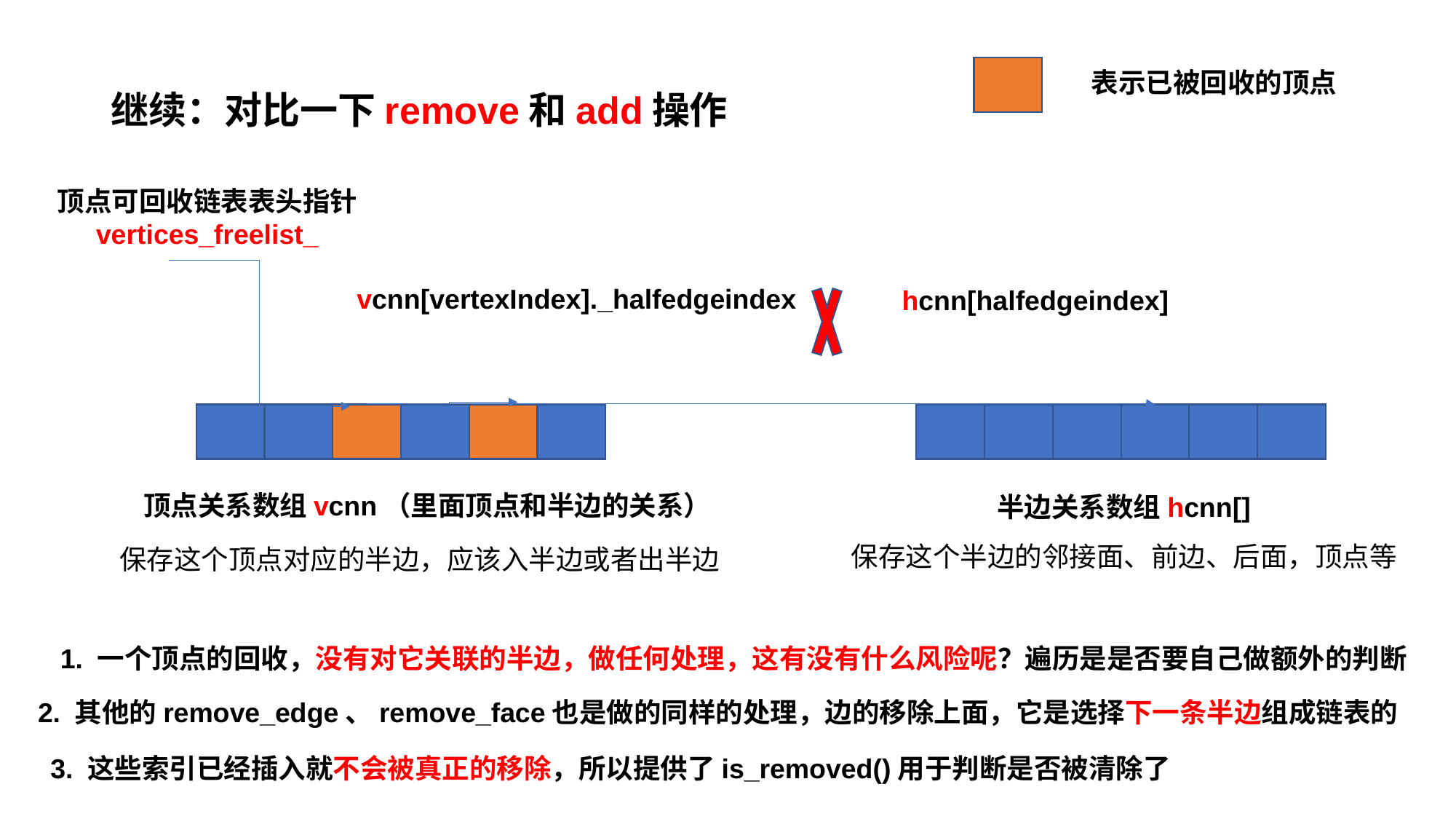

表示已被回收的顶点
# 继续：对比一下remove和add操作
顶点可回收链表表头指针
vertices_freelist_

vcnn[vertexIndex]._halfedgeindex
hcnn[halfedgeindex]

顶点关系数组vcnn（里面顶点和半边的关系）
半边关系数组hcnn[]
保存这个半边的邻接面、前边、后面，顶点等
保存这个顶点对应的半边，应该入半边或者出半边
1. 一个顶点的回收，没有对它关联的半边，做任何处理，这有没有什么风险呢？遍历是是否要自己做额外的判断
2. 其他的remove_edge、remove_face也是做的同样的处理，边的移除上面，它是选择下一条半边组成链表的
3. 这些索引已经插入就不会被真正的移除，所以提供了is_removed()用于判断是否被清除了